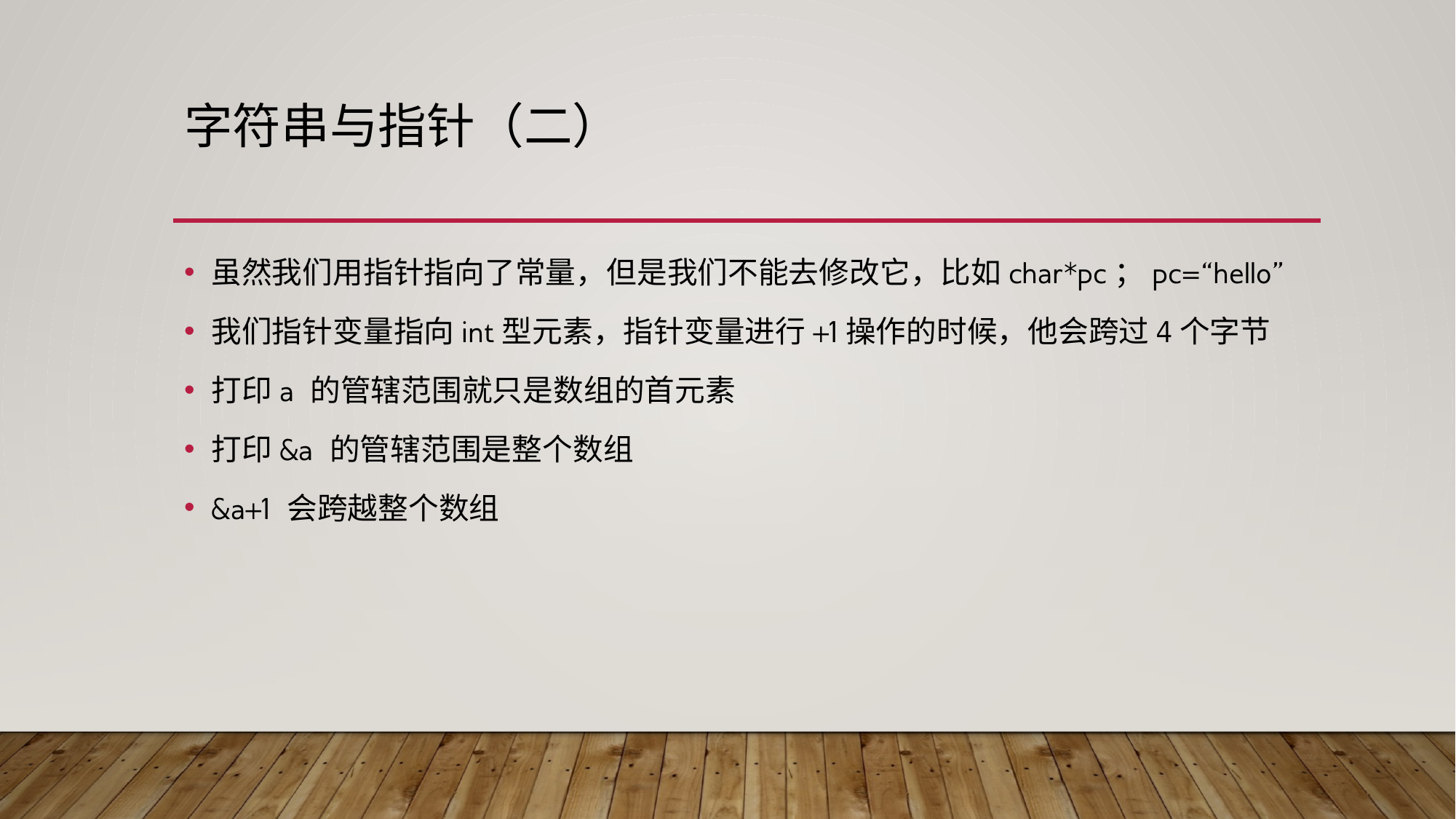

# 字符串与指针（二）
虽然我们用指针指向了常量，但是我们不能去修改它，比如char*pc；pc=“hello”
我们指针变量指向int型元素，指针变量进行+1操作的时候，他会跨过4个字节
打印a 的管辖范围就只是数组的首元素
打印&a 的管辖范围是整个数组
&a+1 会跨越整个数组